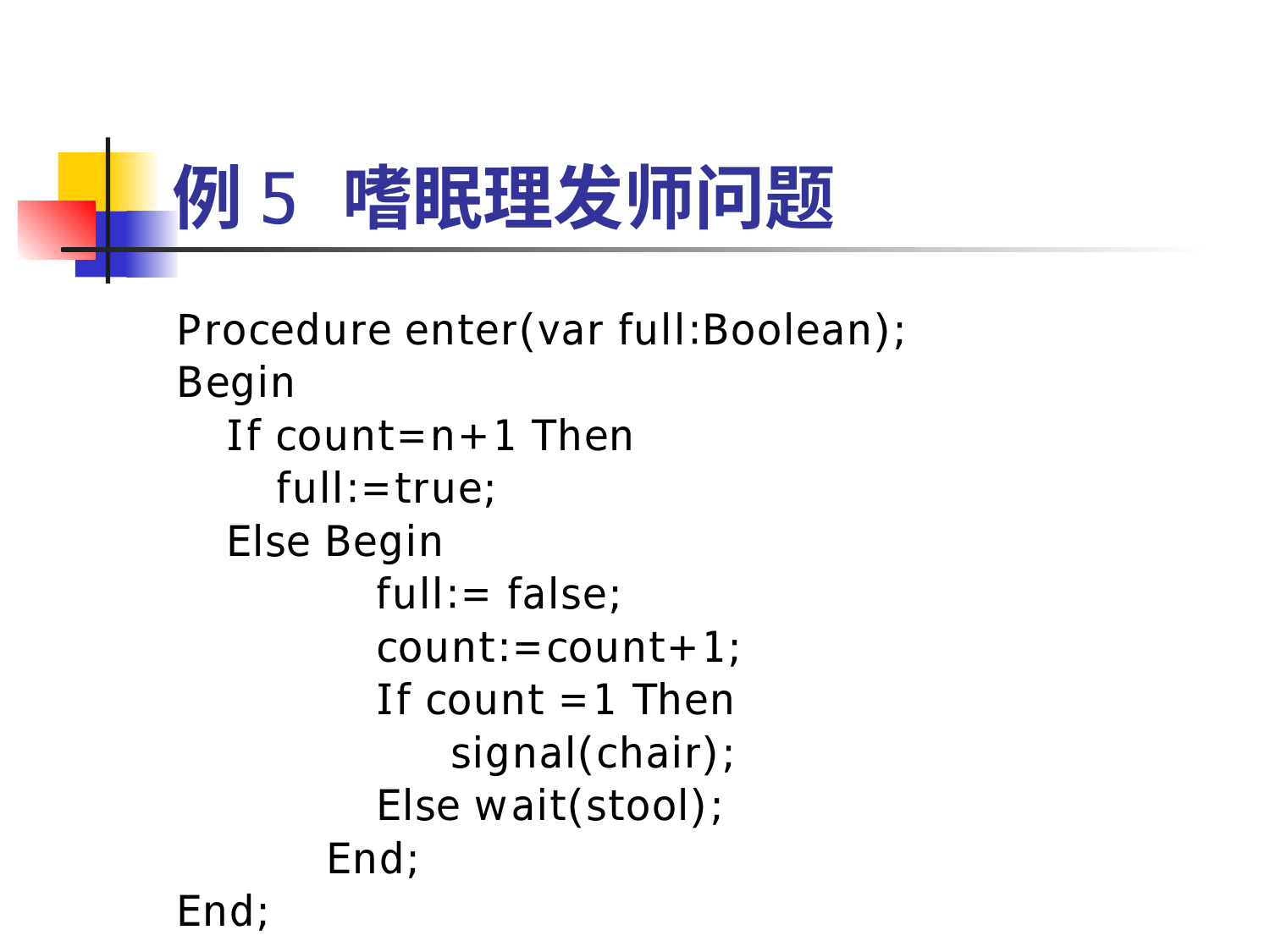

# 例5 嗜眠理发师问题
Procedure enter(var full:Boolean);
Begin
    If count=n+1 Then
        full:=true;
    Else Begin
                full:= false;
                count:=count+1;
                If count =1 Then
                      signal(chair);
                Else wait(stool);
            End;
End;